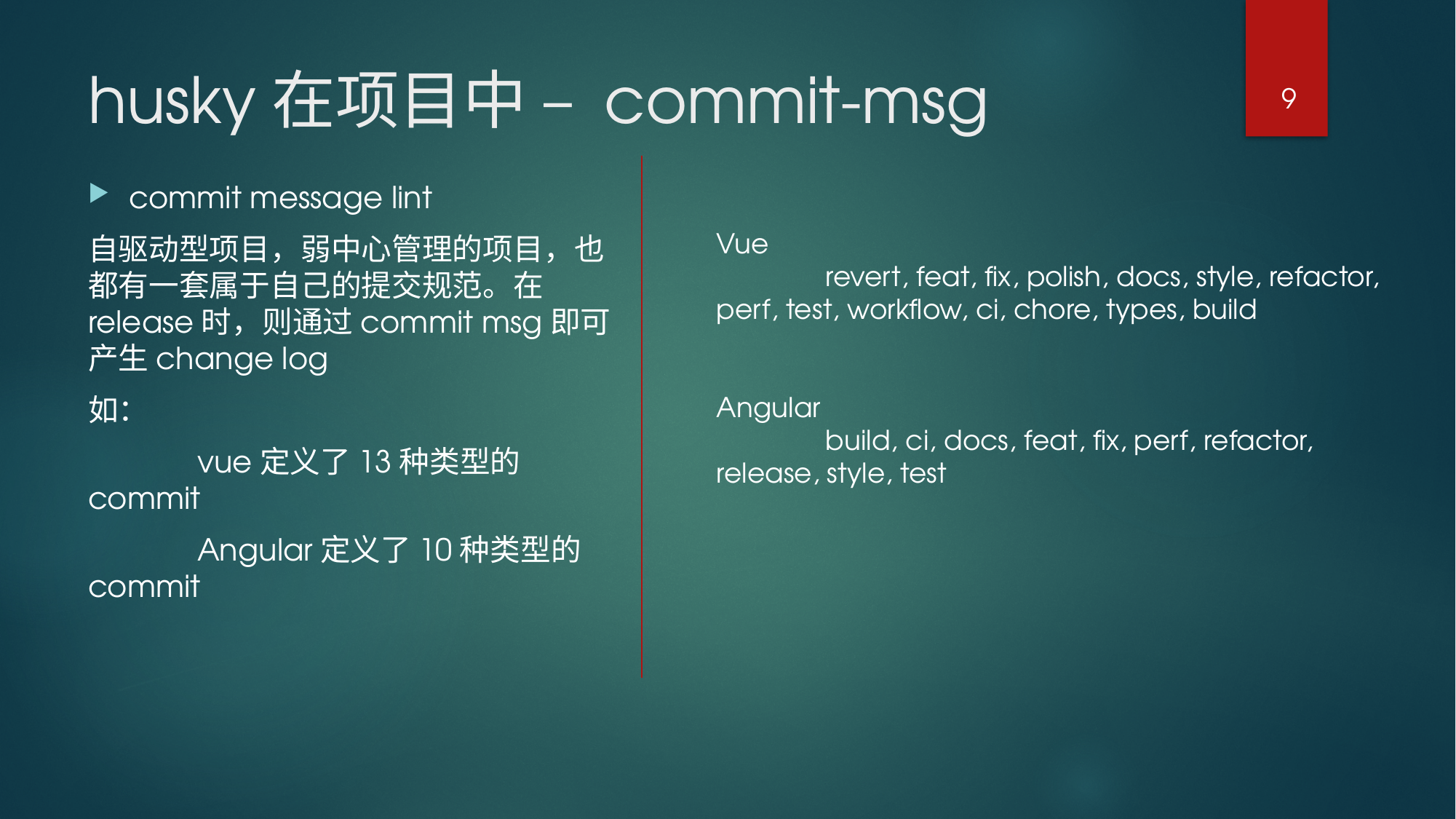

# husky在项目中 – commit-msg
9
commit message lint
自驱动型项目，弱中心管理的项目，也都有一套属于自己的提交规范。在release时，则通过commit msg即可产生change log
如：
	vue定义了13种类型的commit
	Angular定义了10种类型的commit

Vue
	revert, feat, fix, polish, docs, style, refactor, perf, test, workflow, ci, chore, types, build

Angular
	build, ci, docs, feat, fix, perf, refactor, release, style, test